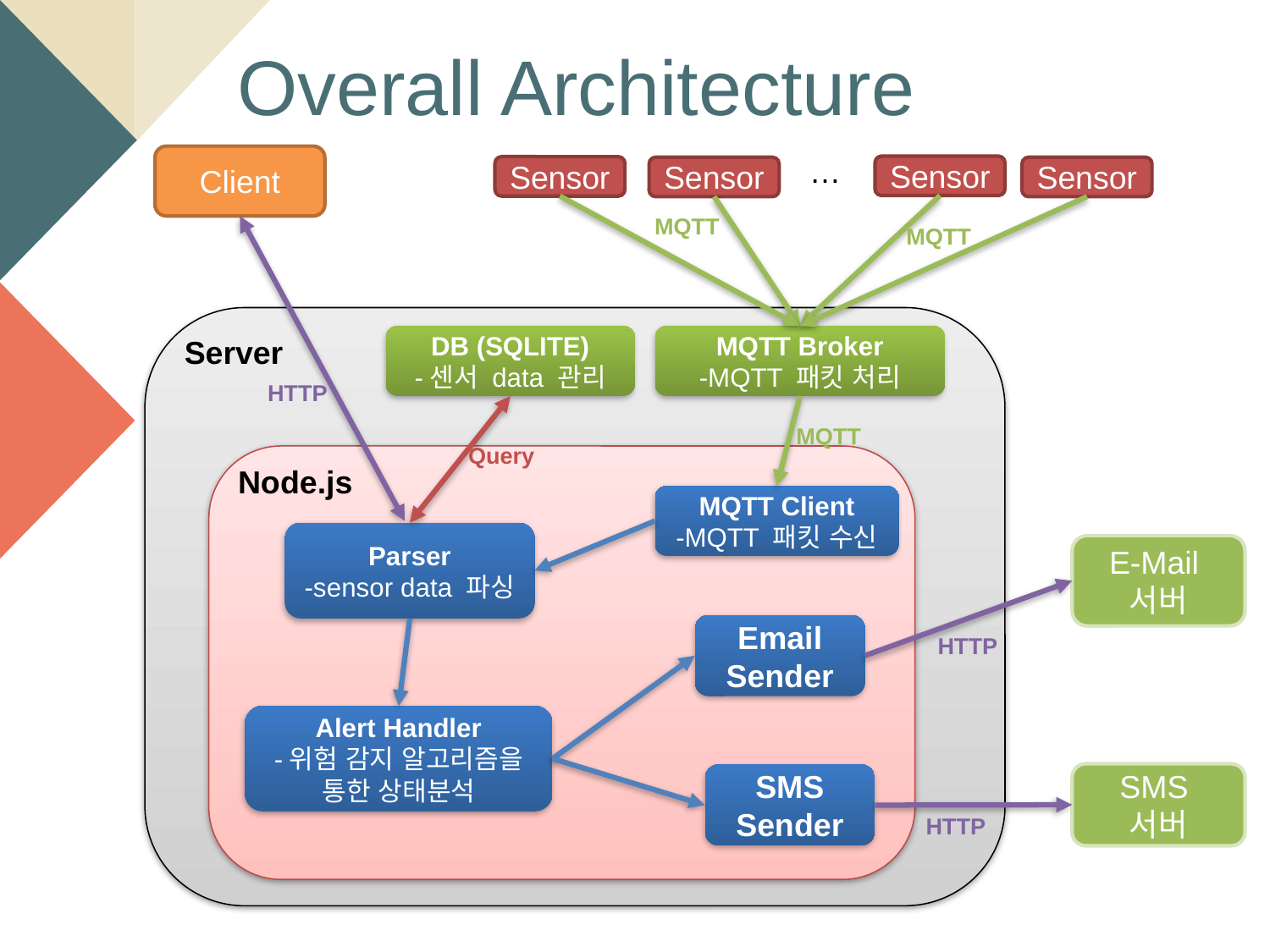

Overall Architecture
…
Client
Sensor
Sensor
Sensor
Sensor
MQTT
MQTT

DB (SQLITE)
-센서 data 관리
Server
MQTT Broker
-MQTT 패킷 처리
HTTP
MQTT
Query

Node.js
MQTT Client
-MQTT 패킷 수신
Parser
-sensor data 파싱
E-Mail
서버
Email
Sender
HTTP
Alert Handler
-위험 감지 알고리즘을 통한 상태분석
SMS
서버
SMS
Sender
HTTP